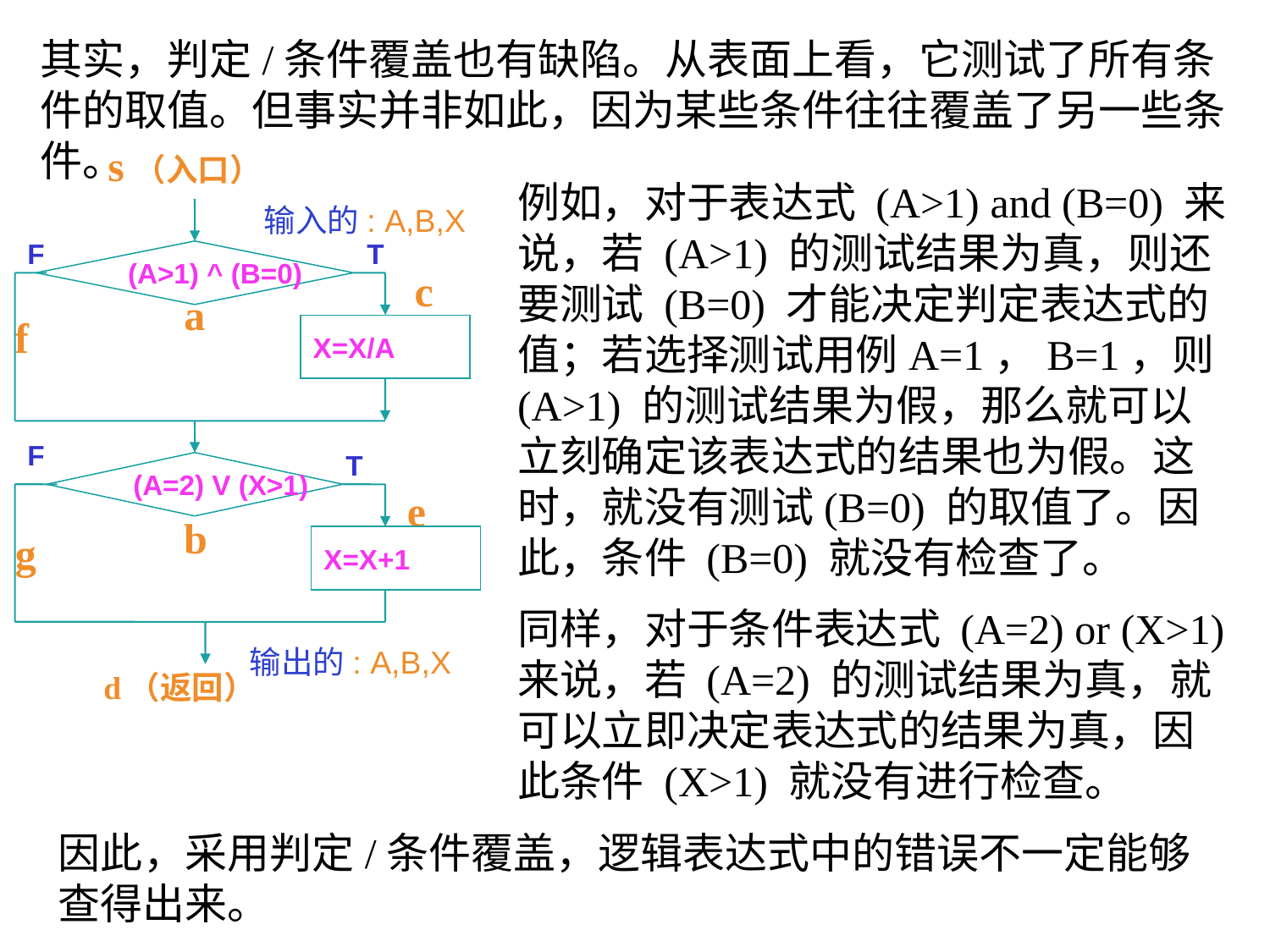

其实，判定/条件覆盖也有缺陷。从表面上看，它测试了所有条件的取值。但事实并非如此，因为某些条件往往覆盖了另一些条件。
s（入口）

T
F
(A>1) ^ (B=0)

X=X/A

F
T
(A=2) V (X>1)

X=X+1

c
a
e
b
d（返回）
输入的: A,B,X
输出的: A,B,X
f
g
例如，对于表达式 (A>1) and (B=0) 来说，若 (A>1) 的测试结果为真，则还要测试 (B=0) 才能决定判定表达式的值；若选择测试用例A=1，B=1，则 (A>1) 的测试结果为假，那么就可以立刻确定该表达式的结果也为假。这时，就没有测试(B=0) 的取值了。因此，条件 (B=0) 就没有检查了。
同样，对于条件表达式 (A=2) or (X>1) 来说，若 (A=2) 的测试结果为真，就可以立即决定表达式的结果为真，因此条件 (X>1) 就没有进行检查。
因此，采用判定/条件覆盖，逻辑表达式中的错误不一定能够查得出来。